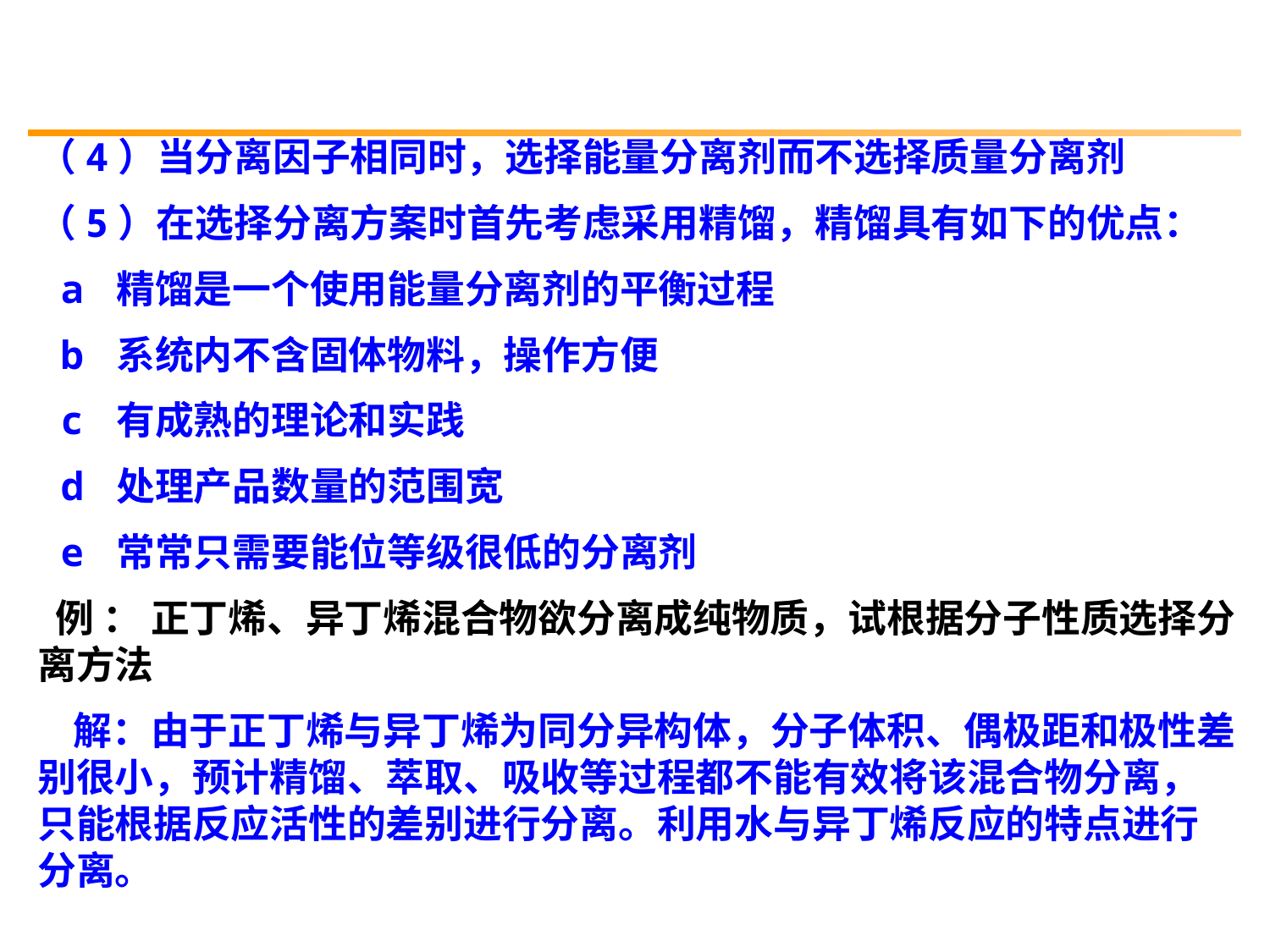

（4）当分离因子相同时，选择能量分离剂而不选择质量分离剂
（5）在选择分离方案时首先考虑采用精馏，精馏具有如下的优点：
 a 精馏是一个使用能量分离剂的平衡过程
 b 系统内不含固体物料，操作方便
 c 有成熟的理论和实践
 d 处理产品数量的范围宽
 e 常常只需要能位等级很低的分离剂
 例 ： 正丁烯、异丁烯混合物欲分离成纯物质，试根据分子性质选择分离方法
   解：由于正丁烯与异丁烯为同分异构体，分子体积、偶极距和极性差别很小，预计精馏、萃取、吸收等过程都不能有效将该混合物分离，只能根据反应活性的差别进行分离。利用水与异丁烯反应的特点进行分离。